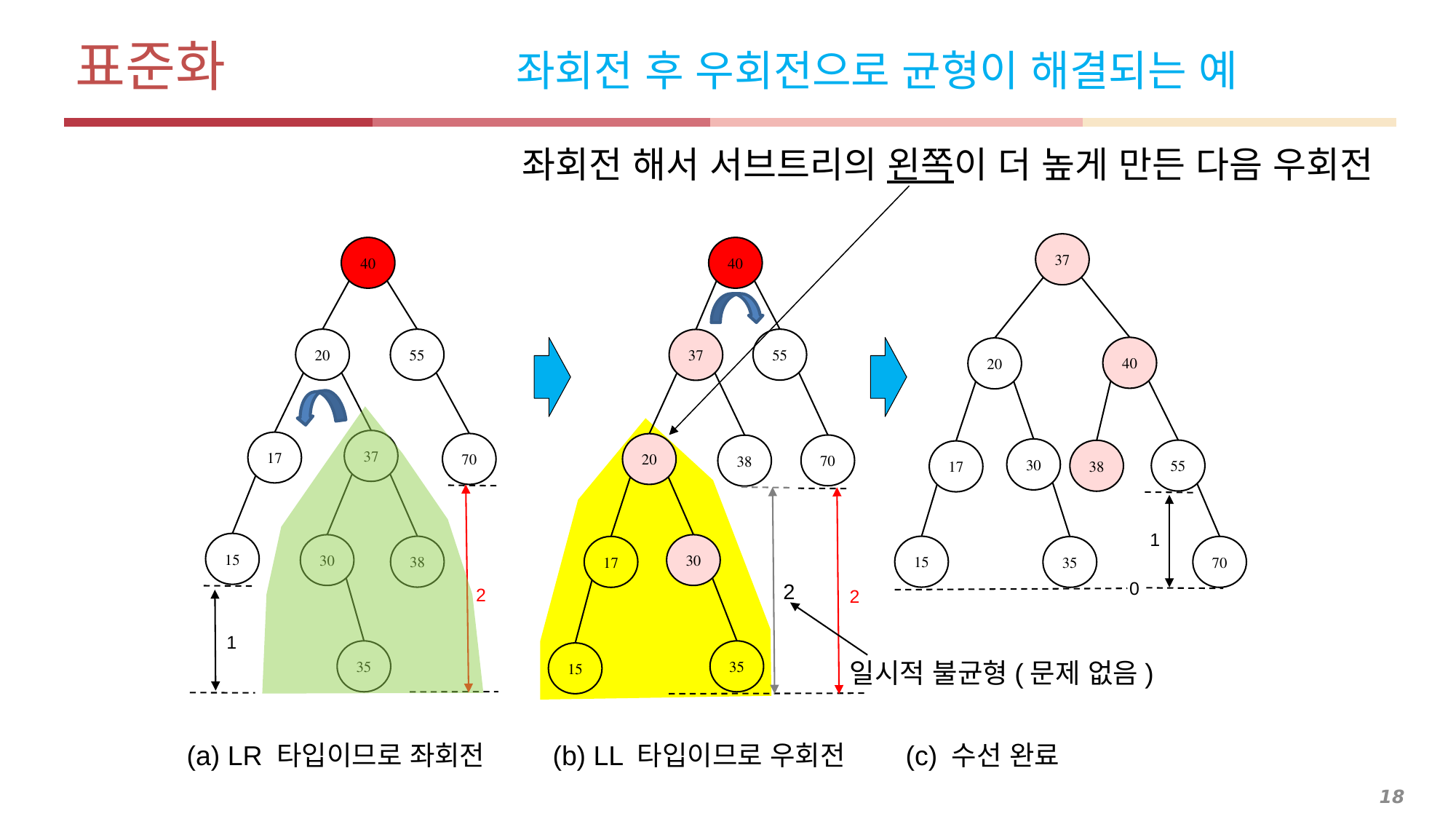

# 표준화                   좌회전 후 우회전으로 균형이 해결되는 예
좌회전 해서 서브트리의 왼쪽이 더 높게 만든 다음 우회전
37
40
40

20
55
55
37

40
20

37
17
70
20
70
38
30
55
38
17
1
15
30
30
38
15
17
70
35
0
2
2
2
1
35
35
15
일시적 불균형(문제 없음)
(a) LR 타입이므로 좌회전        (b) LL 타입이므로 우회전       (c) 수선 완료